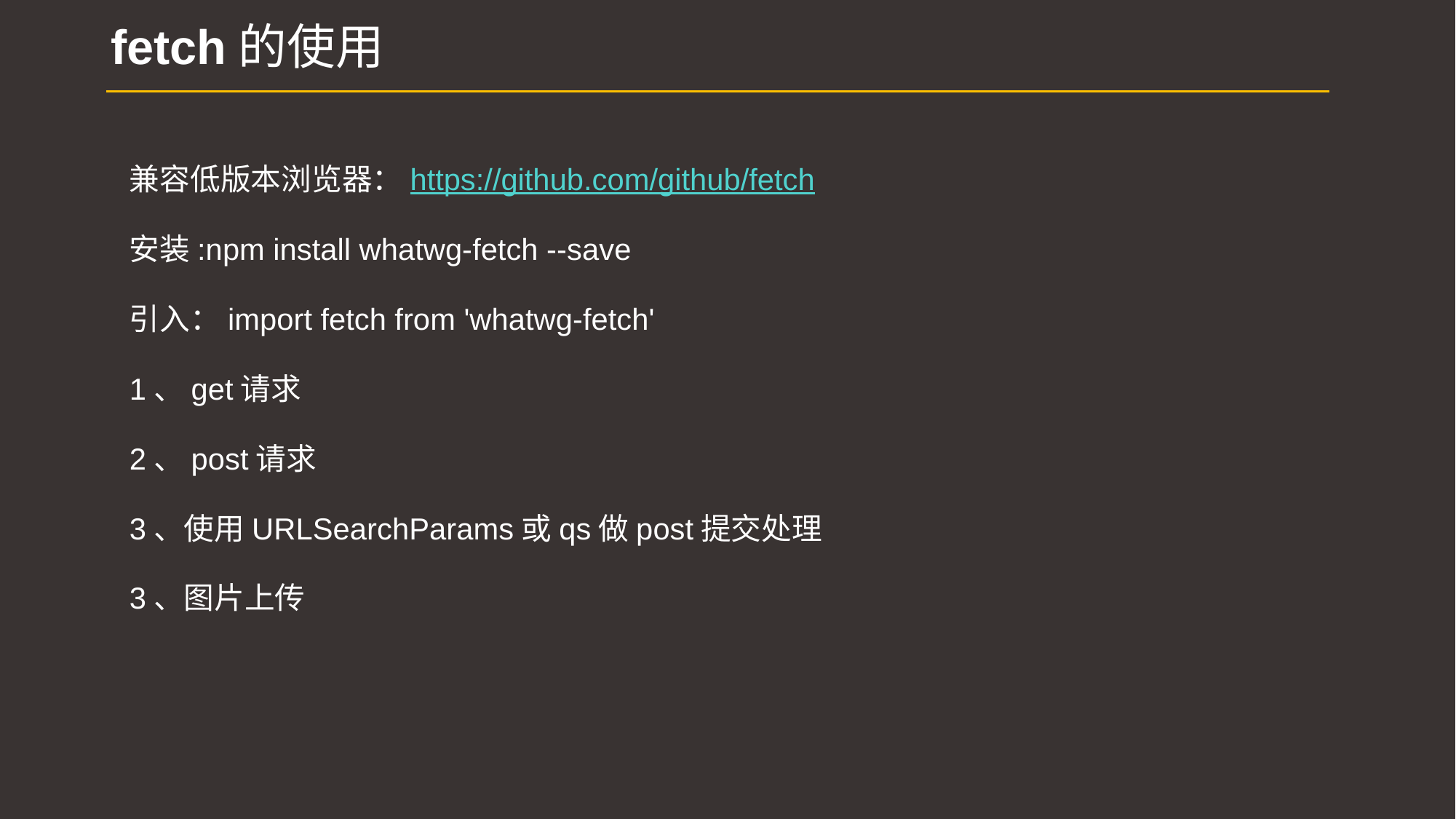

# fetch的使用
兼容低版本浏览器：https://github.com/github/fetch
安装:npm install whatwg-fetch --save
引入：import fetch from 'whatwg-fetch'
1、get请求
2、post请求
3、使用URLSearchParams或qs做post提交处理
3、图片上传